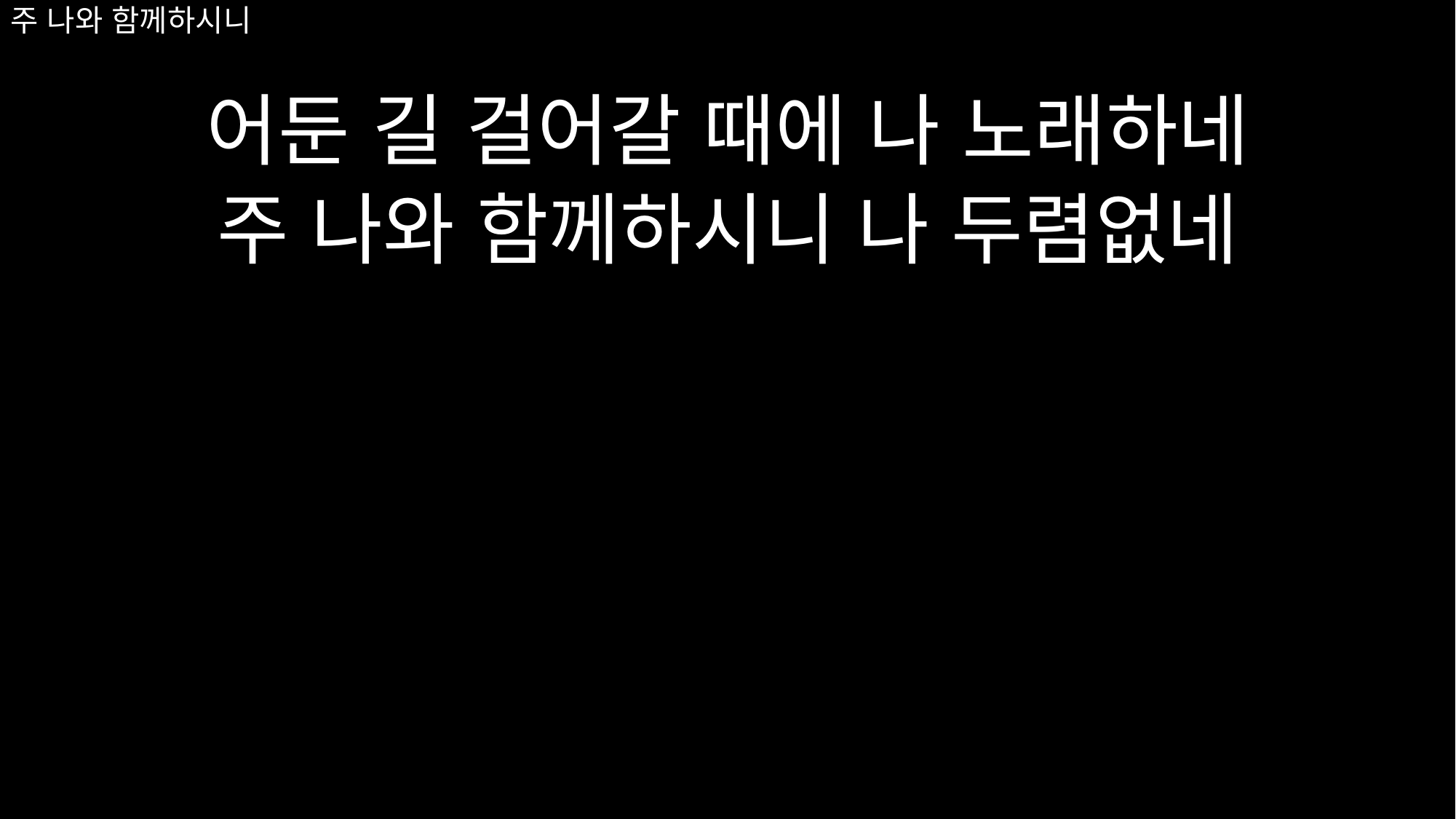

어둔 길 걸어갈 때에 나 노래하네
주 나와 함께하시니 나 두렴없네

# 주 나와 함께하시니